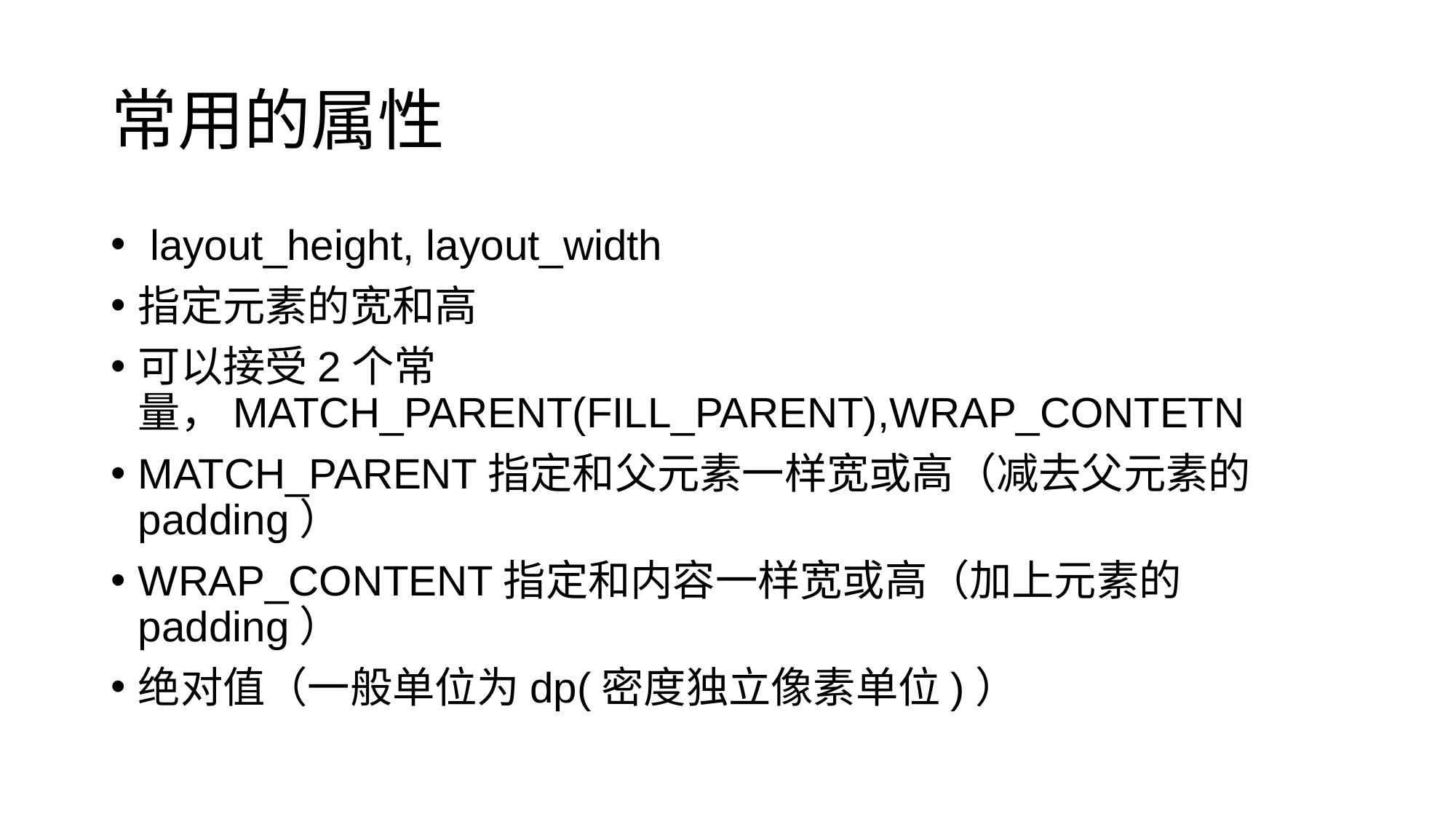

# 常用的属性
 layout_height, layout_width
指定元素的宽和高
可以接受2个常量，MATCH_PARENT(FILL_PARENT),WRAP_CONTETN
MATCH_PARENT指定和父元素一样宽或高（减去父元素的padding）
WRAP_CONTENT指定和内容一样宽或高（加上元素的padding）
绝对值（一般单位为dp(密度独立像素单位)）